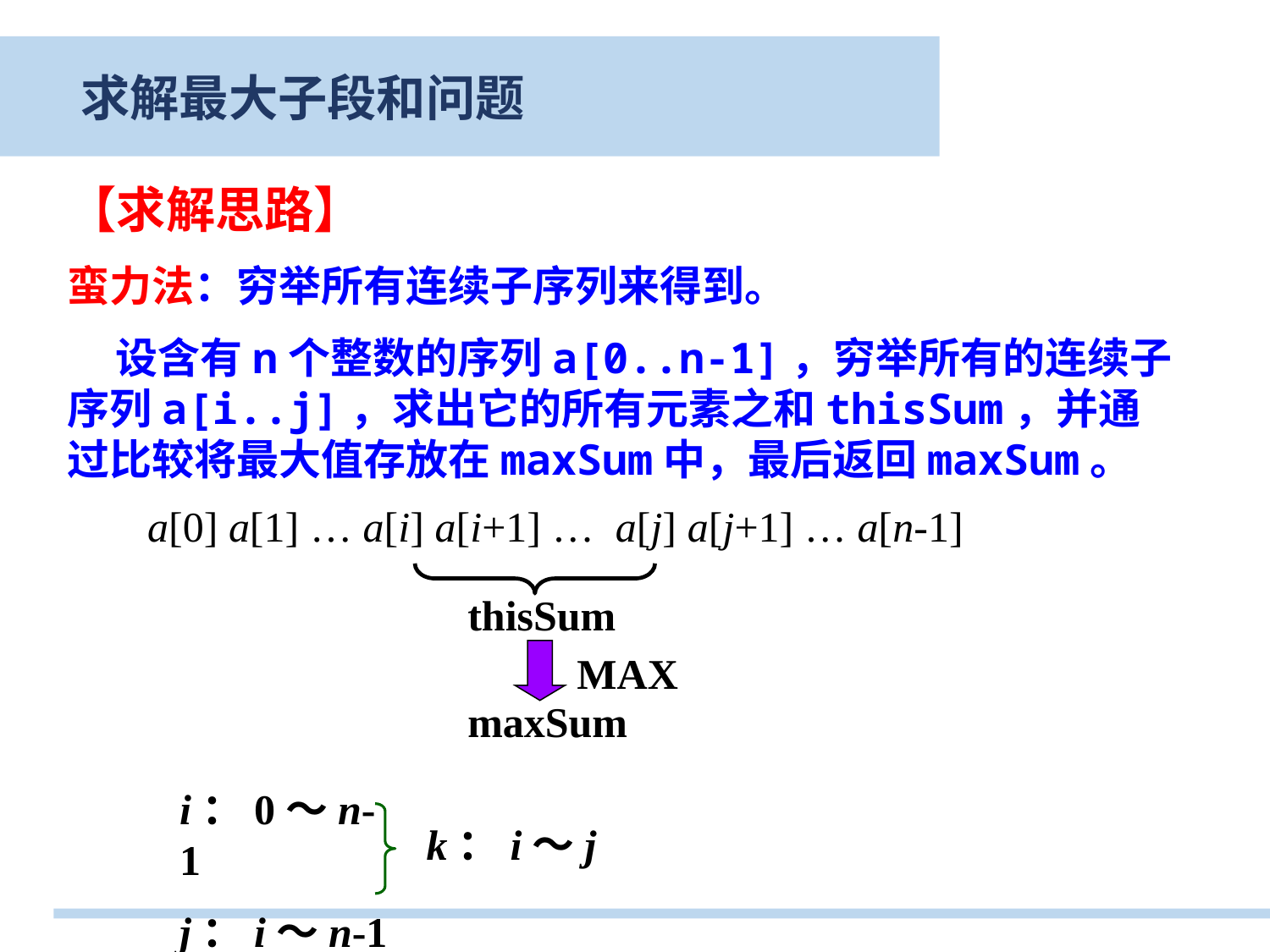

求解最大子段和问题
【求解思路】
蛮力法：穷举所有连续子序列来得到。
    设含有n个整数的序列a[0..n-1]，穷举所有的连续子序列a[i..j]，求出它的所有元素之和thisSum，并通过比较将最大值存放在maxSum中，最后返回maxSum。

a[0] a[1] … a[i] a[i+1] …  a[j] a[j+1] … a[n-1]
thisSum

MAX
maxSum
i：0～n-1
j：i～n-1

k：i～j